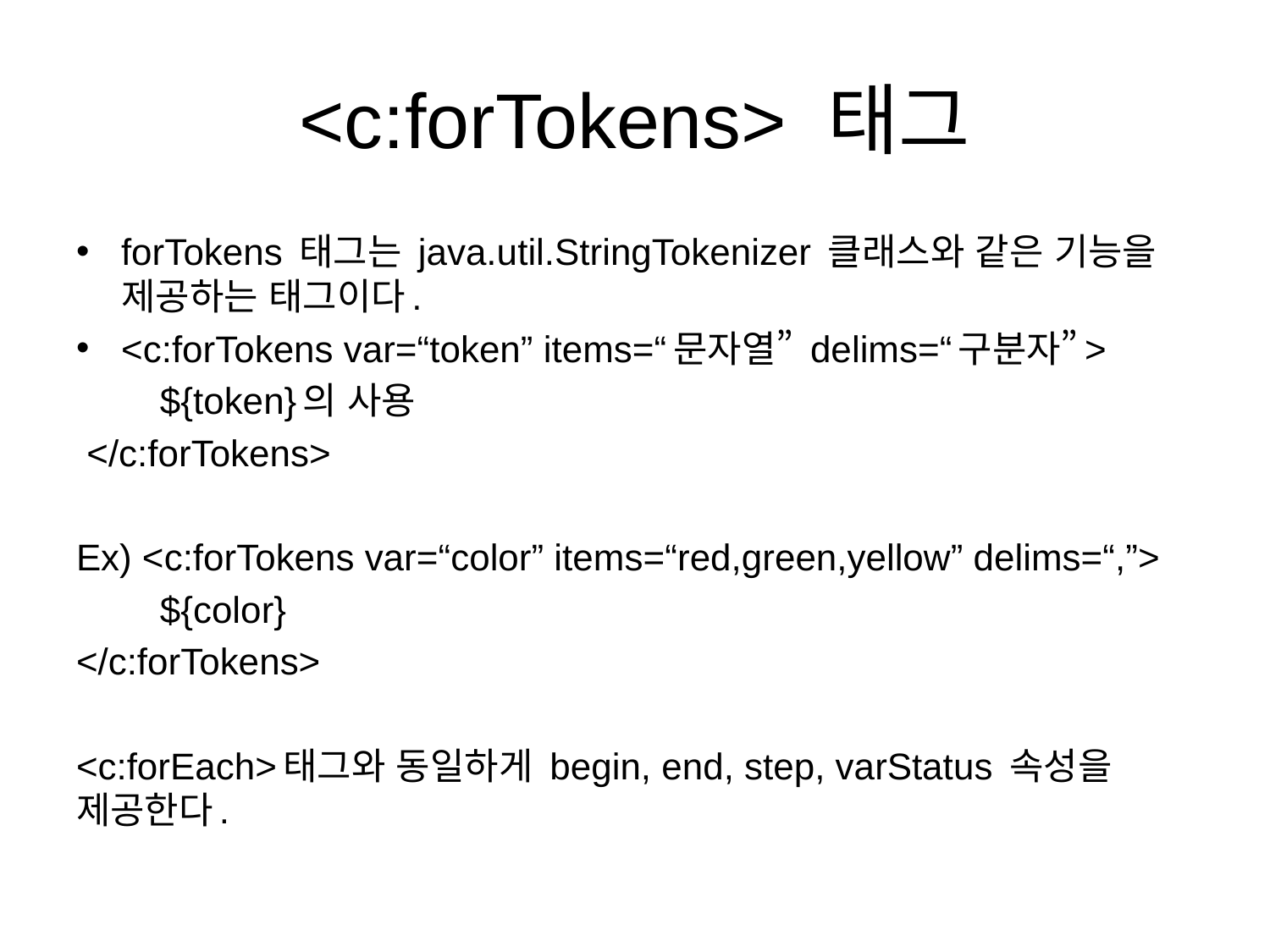

# <c:forTokens> 태그
forTokens 태그는 java.util.StringTokenizer 클래스와 같은 기능을 제공하는 태그이다.
<c:forTokens var=“token” items=“문자열” delims=“구분자”>
	${token}의 사용
 </c:forTokens>

Ex) <c:forTokens var=“color” items=“red,green,yellow” delims=“,”>
	${color}
</c:forTokens>

<c:forEach>태그와 동일하게 begin, end, step, varStatus 속성을 제공한다.